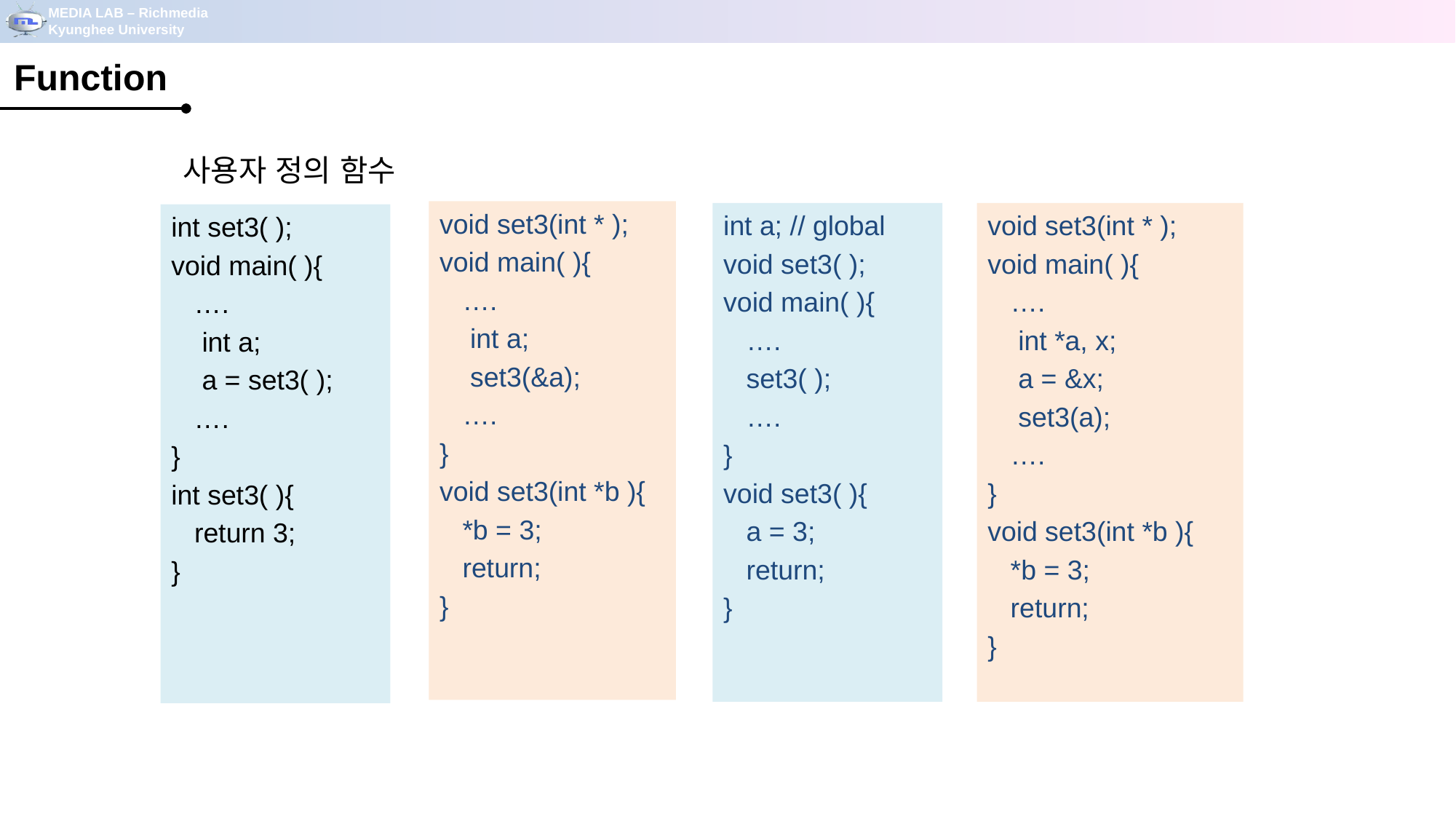

Function
사용자 정의 함수
void set3(int * );
void main( ){
   ….
    int a;
    set3(&a);
   ….
}
void set3(int *b ){
   *b = 3;
   return;
}
int a; // global
void set3( );
void main( ){
   ….
   set3( );
   ….
}
void set3( ){
   a = 3;
   return;
}
void set3(int * );
void main( ){
   ….
    int *a, x;
    a = &x;
    set3(a);
   ….
}
void set3(int *b ){
   *b = 3;
   return;
}
int set3( );
void main( ){
   ….
    int a;
    a = set3( );
   ….
}
int set3( ){
   return 3;
}